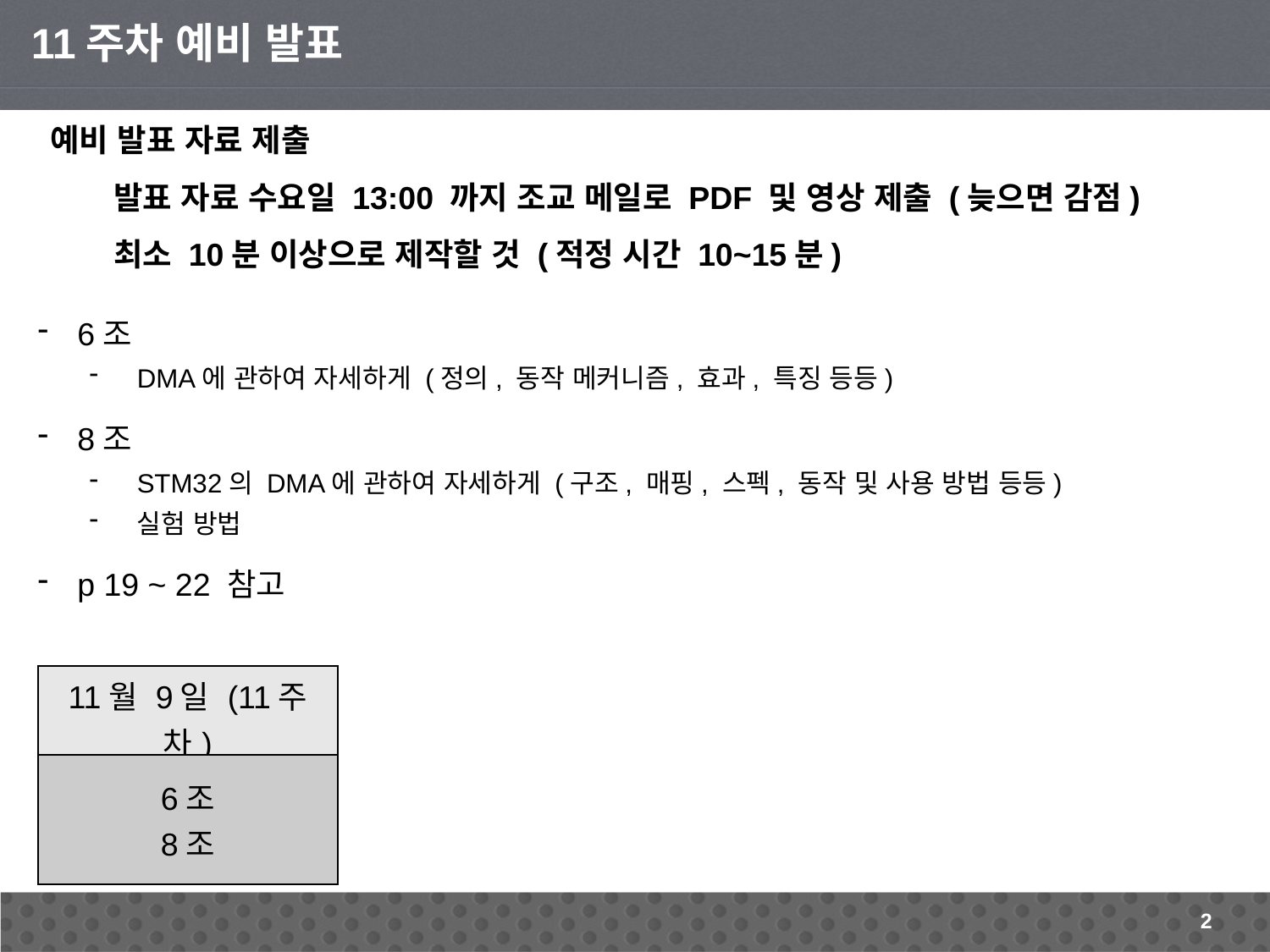

11주차 예비 발표
예비 발표 자료 제출
발표 자료 수요일 13:00 까지 조교 메일로 PDF 및 영상 제출 (늦으면 감점)
최소 10분 이상으로 제작할 것 (적정 시간 10~15분)
6조
DMA에 관하여 자세하게 (정의, 동작 메커니즘, 효과, 특징 등등)
8조
STM32의 DMA에 관하여 자세하게 (구조, 매핑, 스펙, 동작 및 사용 방법 등등)
실험 방법
p 19 ~ 22 참고
| 11월 9일 (11주차) |
| --- |
| 6조 8조 |
2